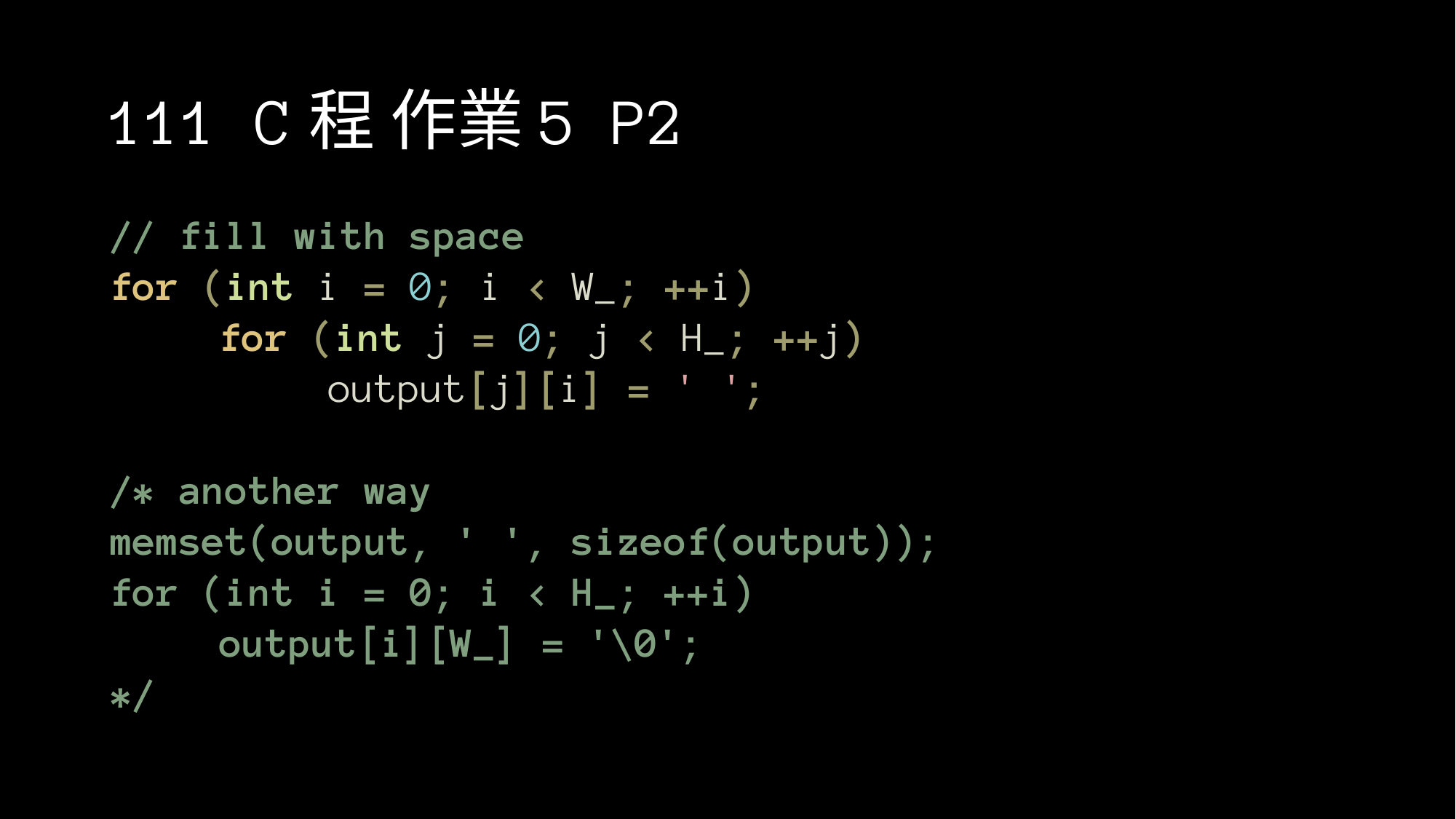

# 111 C程 作業5 P2
// fill with space
for (int i = 0; i < W_; ++i)
	for (int j = 0; j < H_; ++j)
		output[j][i] = ' ';

/* another way
memset(output, ' ', sizeof(output));
for (int i = 0; i < H_; ++i)
	output[i][W_] = '\0';
*/